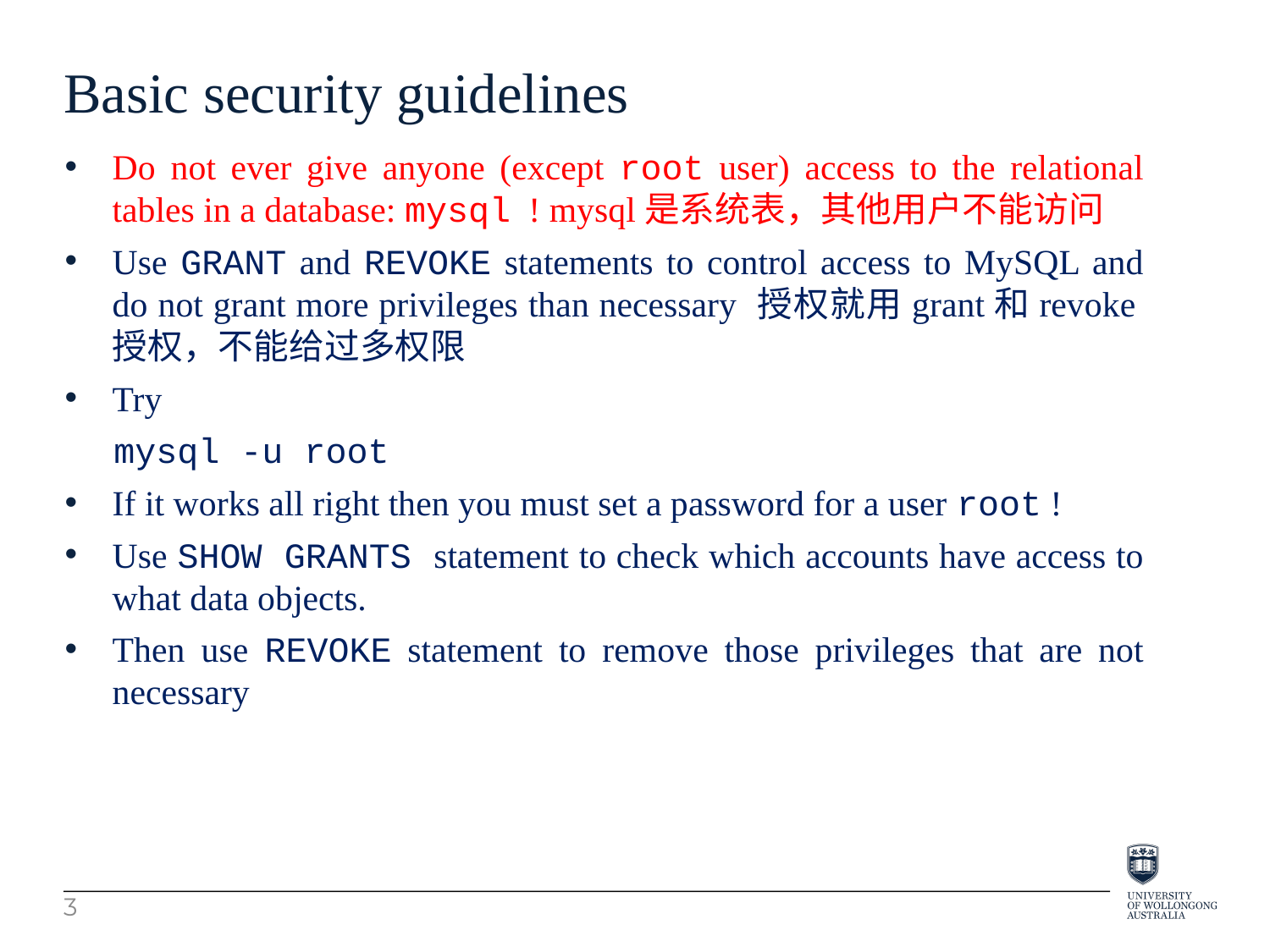

Basic security guidelines
Do not ever give anyone (except root user) access to the relational tables in a database: mysql  ! mysql是系统表，其他用户不能访问
Use GRANT and REVOKE statements to control access to MySQL and do not grant more privileges than necessary 授权就用grant和revoke授权，不能给过多权限
Try
mysql -u root
If it works all right then you must set a password for a user root !
Use SHOW GRANTS statement to check which accounts have access to what data objects.
Then use REVOKE statement to remove those privileges that are not necessary
3